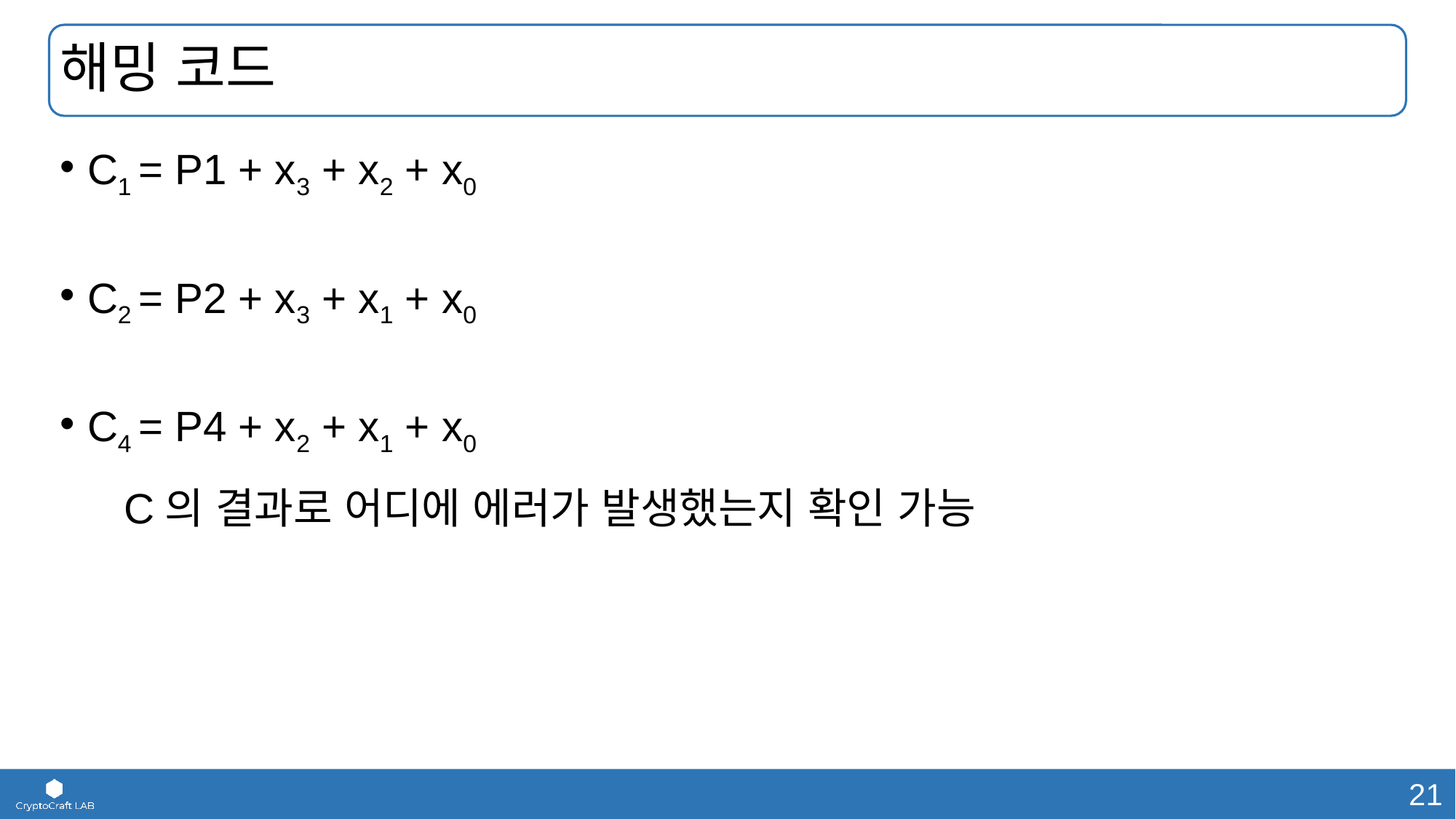

# 해밍 코드
C1 = P1 + x3 + x2 + x0

C2 = P2 + x3 + x1 + x0

C4 = P4 + x2 + x1 + x0

C의 결과로 어디에 에러가 발생했는지 확인 가능